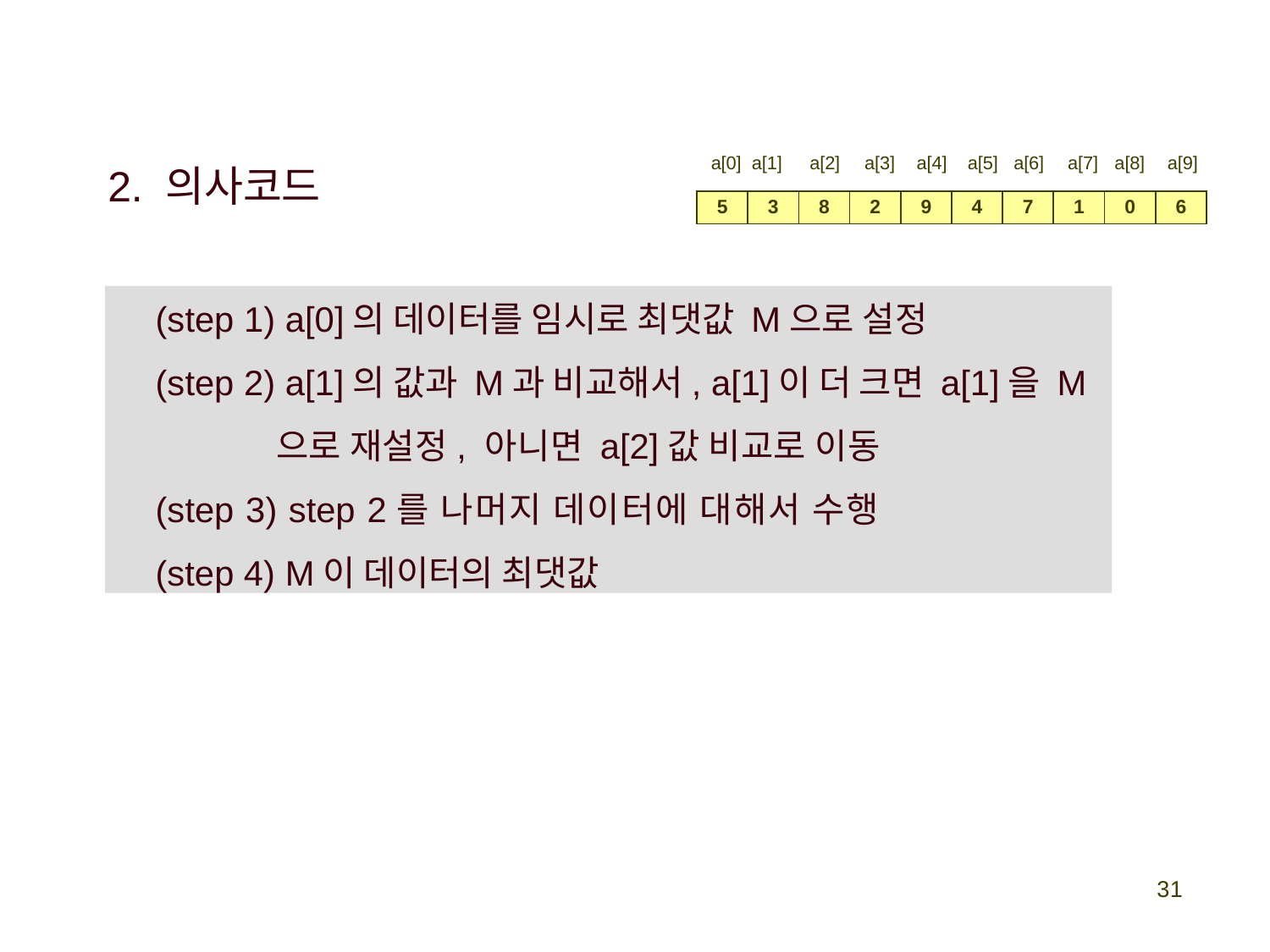

a[0] a[1]
a[2]
a[3]	a[4]	a[5]   a[6]
a[7]   a[8]	a[9]
2. 의사코드
| 5 | 3 | 8 | 2 | 9 | 4 | 7 | 1 | 0 | 6 |
| --- | --- | --- | --- | --- | --- | --- | --- | --- | --- |
(step 1) a[0]의 데이터를 임시로 최댓값 M으로 설정
(step 2) a[1]의 값과 M과 비교해서, a[1]이 더 크면 a[1]을 M
으로 재설정, 아니면 a[2]값 비교로 이동  (step 3) step 2를 나머지 데이터에 대해서 수행  (step 4) M이 데이터의 최댓값
31